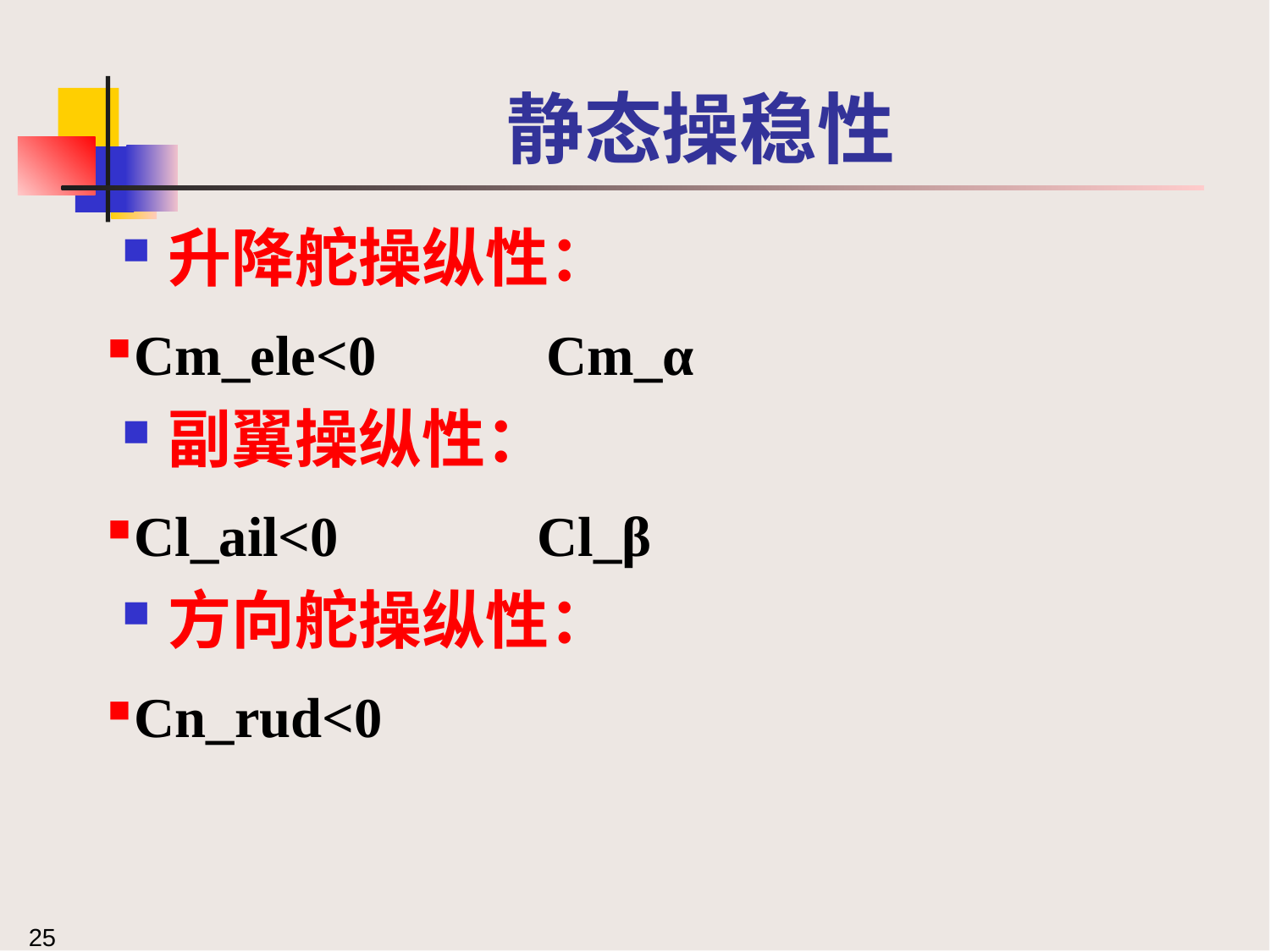

# 静态操稳性
升降舵操纵性：
Cm_ele<0            Cm_α
副翼操纵性：
Cl_ail<0              Cl_β
方向舵操纵性：
Cn_rud<0